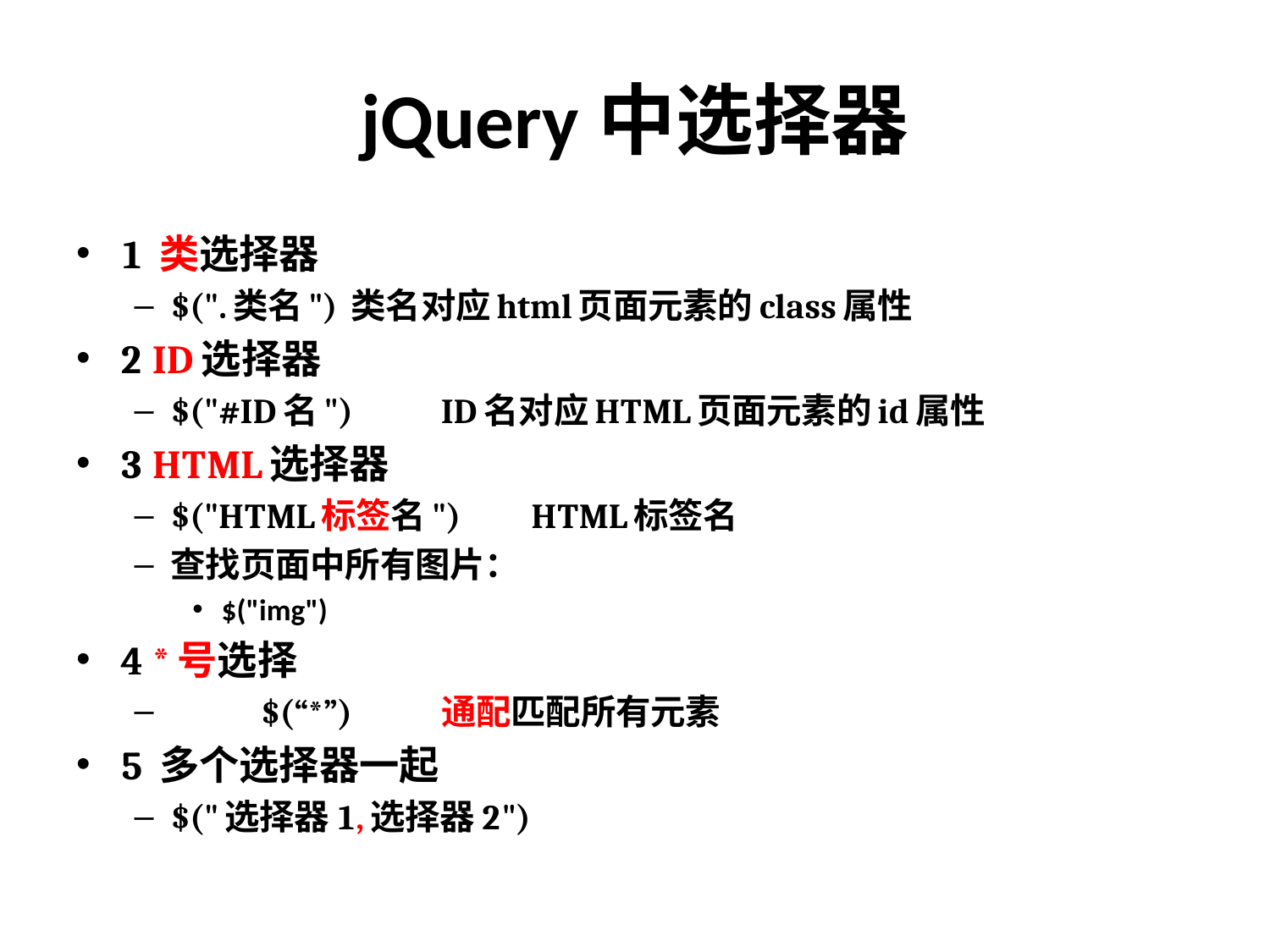

# jQuery中选择器
1 类选择器
$(".类名")	类名对应html页面元素的class属性
2 ID选择器
$("#ID名")	ID名对应HTML页面元素的id属性
3 HTML选择器
$("HTML标签名")	HTML标签名
查找页面中所有图片：
$("img")
4 *号选择
	$(“*”)	通配匹配所有元素
5 多个选择器一起
$("选择器1,选择器2")